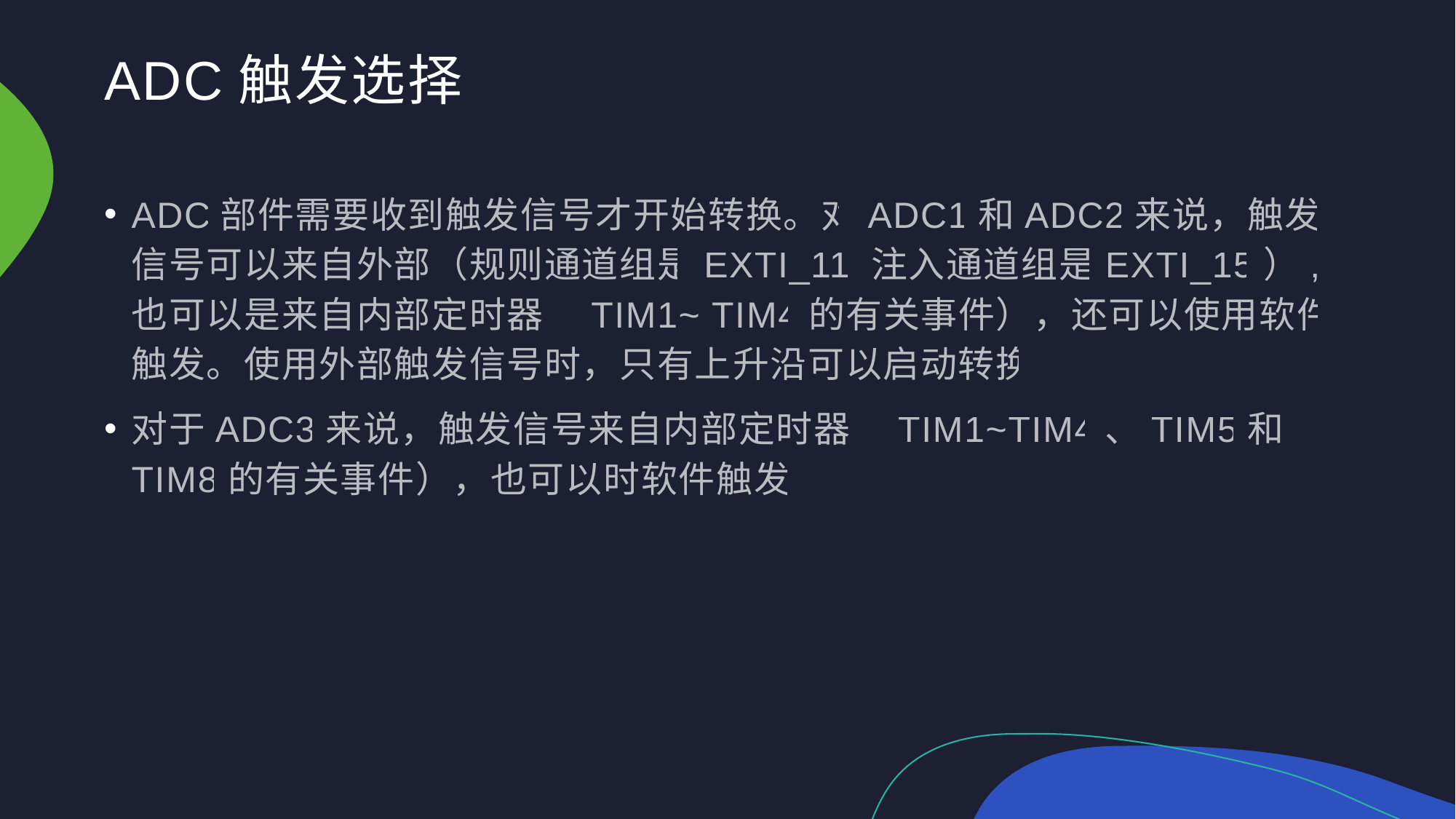

# ADC触发选择
ADC部件需要收到触发信号才开始转换。对ADC1和ADC2来说，触发信号可以来自外部（规则通道组是EXTI_11,注入通道组是EXTI_15）,也可以是来自内部定时器（TIM1~ TIM4的有关事件），还可以使用软件触发。使用外部触发信号时，只有上升沿可以启动转换。
对于ADC3来说，触发信号来自内部定时器（TIM1~TIM4、TIM5和TIM8的有关事件），也可以时软件触发。